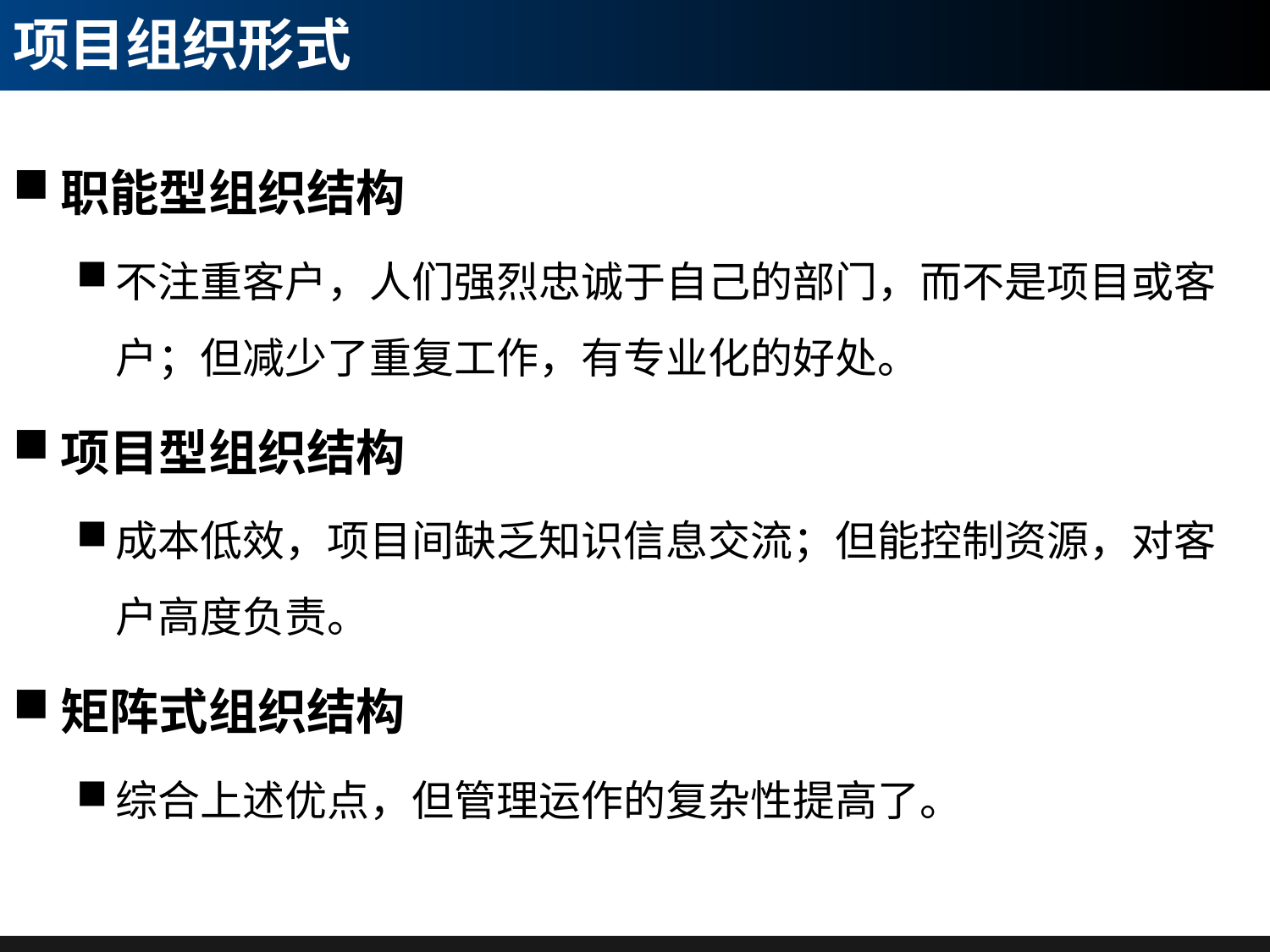

# 项目组织形式
职能型组织结构
不注重客户，人们强烈忠诚于自己的部门，而不是项目或客户；但减少了重复工作，有专业化的好处。
项目型组织结构
成本低效，项目间缺乏知识信息交流；但能控制资源，对客户高度负责。
矩阵式组织结构
综合上述优点，但管理运作的复杂性提高了。